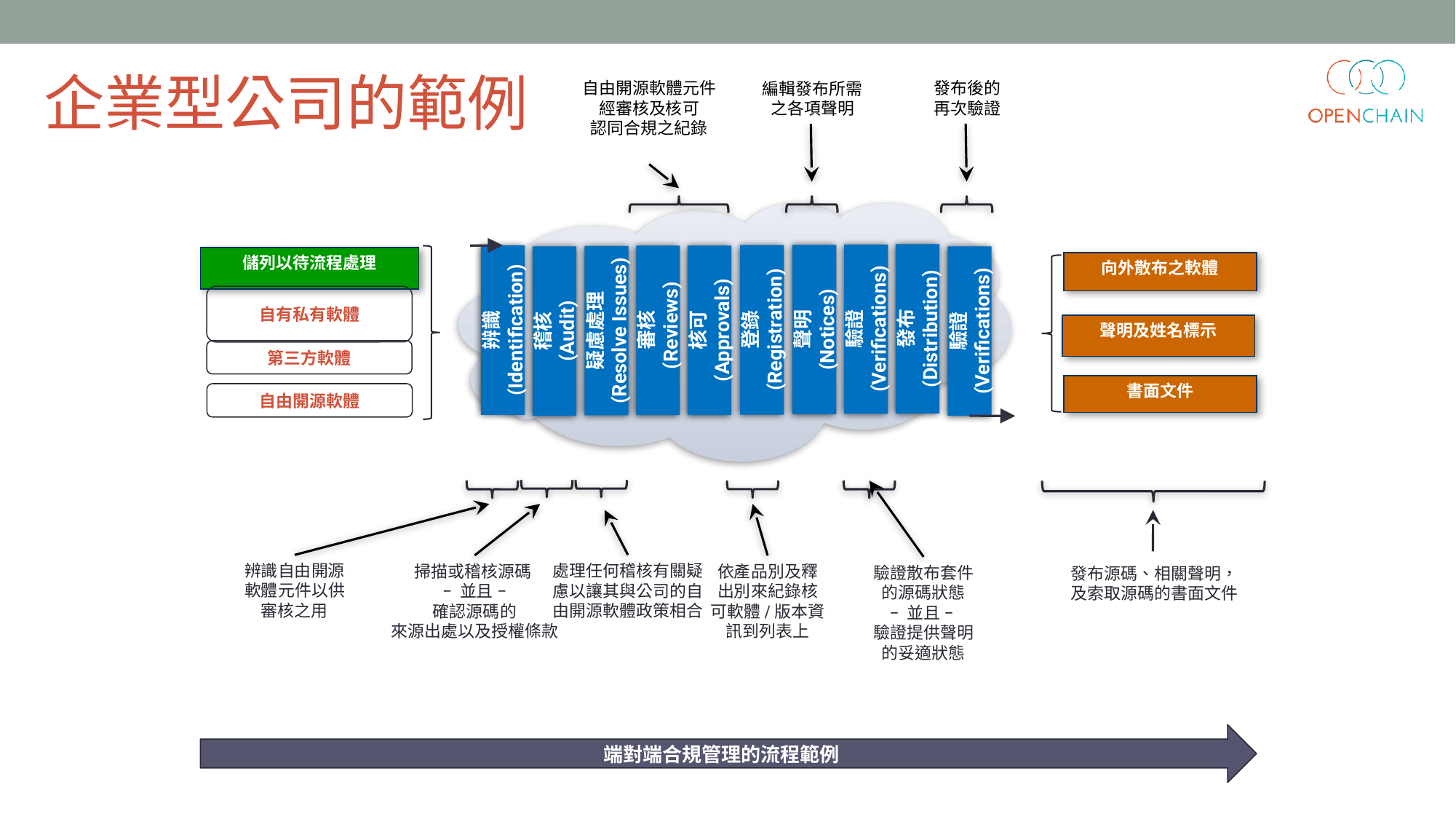

企業型公司的範例
自由開源軟體元件
經審核及核可
認同合規之紀錄
發布後的
再次驗證
編輯發布所需
之各項聲明

儲列以待流程處理
向外散布之軟體

自有私有軟體
發布
(Distribution)
驗證
(Verifications)
聲明
(Notices)
登錄
(Registration)
辨識
(Identification)
審核
 (Reviews)
核可
(Approvals)
疑慮處理
(Resolve Issues)
稽核
(Audit)
驗證
(Verifications)
聲明及姓名標示
第三方軟體
書面文件

自由開源軟體

辨識自由開源軟體元件以供審核之用
處理任何稽核有關疑慮以讓其與公司的自由開源軟體政策相合
掃描或稽核源碼
– 並且 –
確認源碼的
來源出處以及授權條款
依產品別及釋出別來紀錄核可軟體/版本資訊到列表上

驗證散布套件
的源碼狀態
– 並且 –
驗證提供聲明
的妥適狀態

發布源碼、相關聲明，及索取源碼的書面文件
端對端合規管理的流程範例